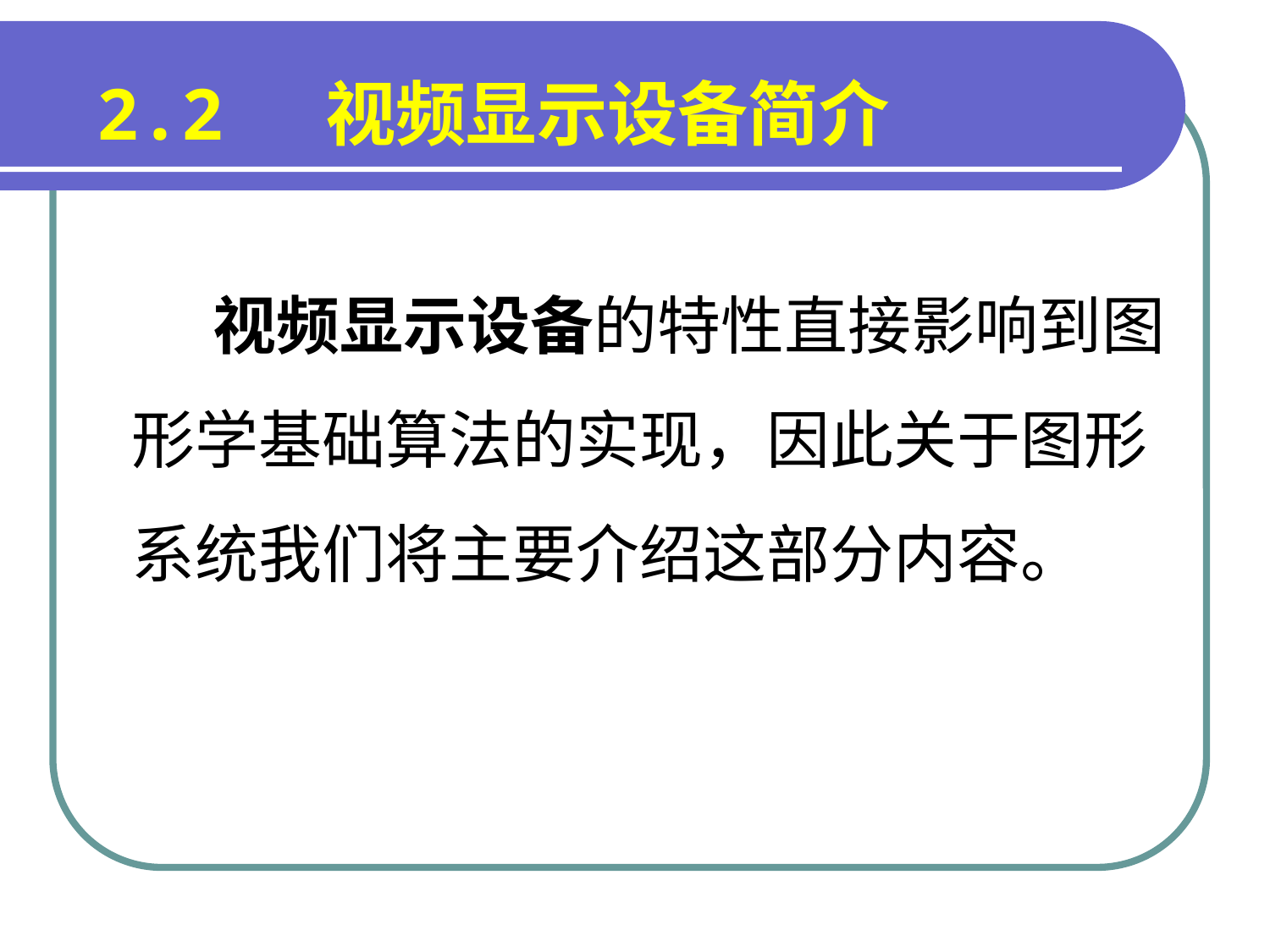

2.2  视频显示设备简介

              视频显示设备的特性直接影响到图形学基础算法的实现，因此关于图形系统我们将主要介绍这部分内容。